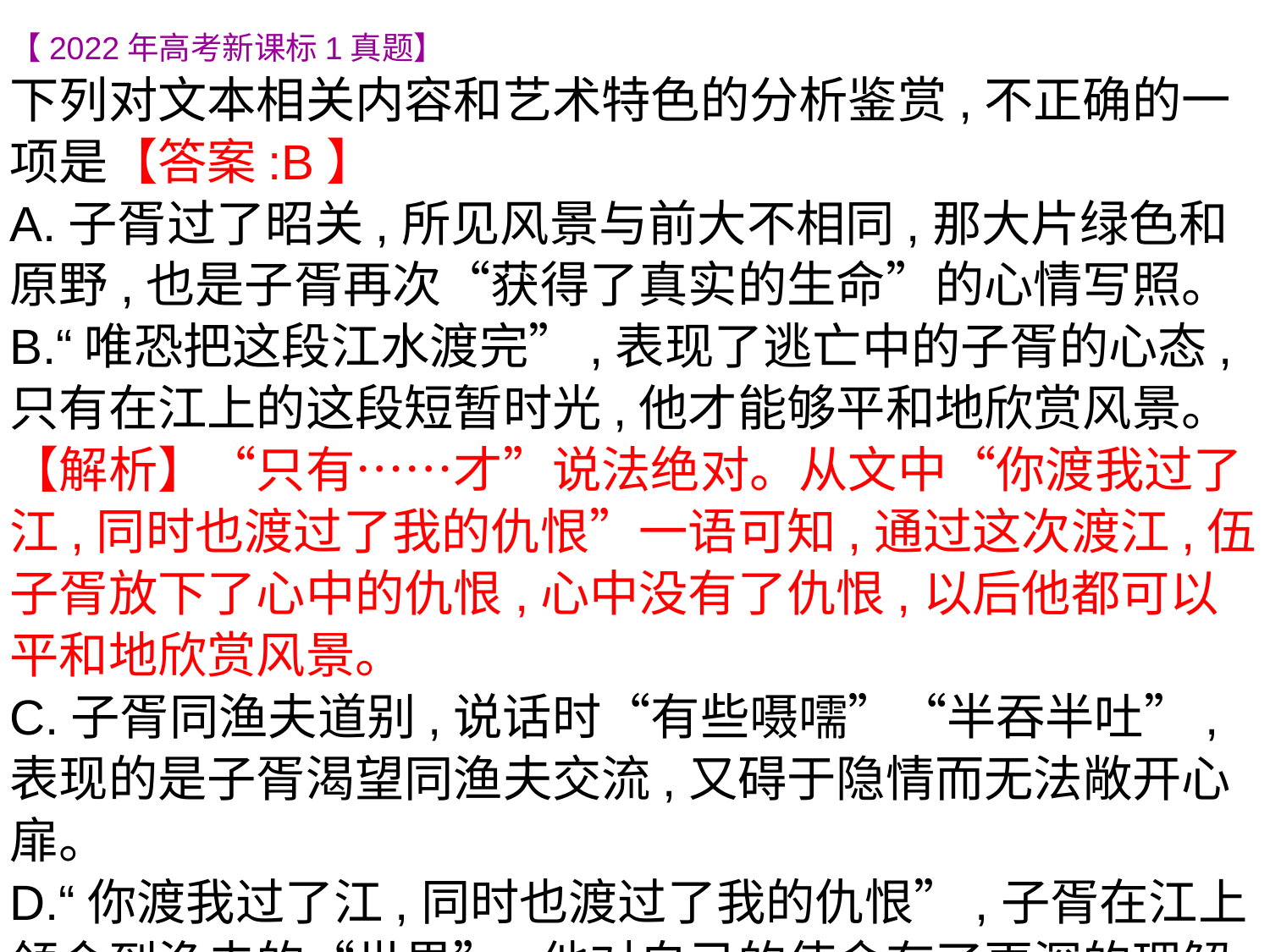

【2022年高考新课标1真题】
下列对文本相关内容和艺术特色的分析鉴赏,不正确的一项是【答案:B】
A.子胥过了昭关,所见风景与前大不相同,那大片绿色和原野,也是子胥再次“获得了真实的生命”的心情写照。
B.“唯恐把这段江水渡完”,表现了逃亡中的子胥的心态,只有在江上的这段短暂时光,他才能够平和地欣赏风景。【解析】“只有……才”说法绝对。从文中“你渡我过了江,同时也渡过了我的仇恨”一语可知,通过这次渡江,伍子胥放下了心中的仇恨,心中没有了仇恨,以后他都可以平和地欣赏风景。
C.子胥同渔夫道别,说话时“有些嗫嚅”“半吞半吐”,表现的是子胥渴望同渔夫交流,又碍于隐情而无法敞开心扉。
D.“你渡我过了江,同时也渡过了我的仇恨”,子胥在江上领会到渔夫的“世界”,他对自己的使命有了更深的理解。